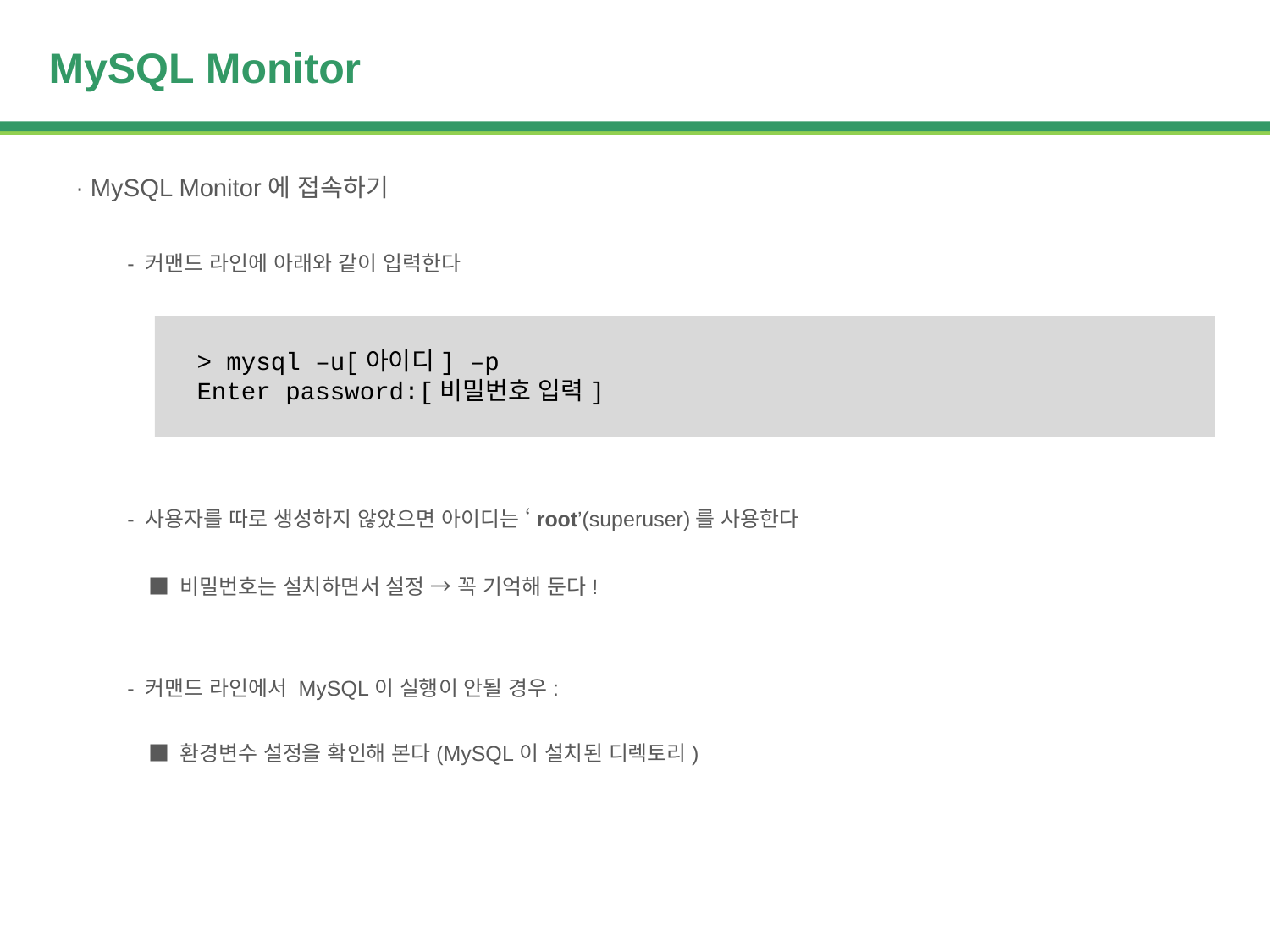

MySQL Monitor

∙ MySQL Monitor에 접속하기
- 커맨드 라인에 아래와 같이 입력한다

> mysql –u[아이디] –p
Enter password:[비밀번호 입력]
- 사용자를 따로 생성하지 않았으면 아이디는 ‘root’(superuser)를 사용한다
■ 비밀번호는 설치하면서 설정 → 꼭 기억해 둔다!
- 커맨드 라인에서 MySQL이 실행이 안될 경우:
■ 환경변수 설정을 확인해 본다(MySQL이 설치된 디렉토리)